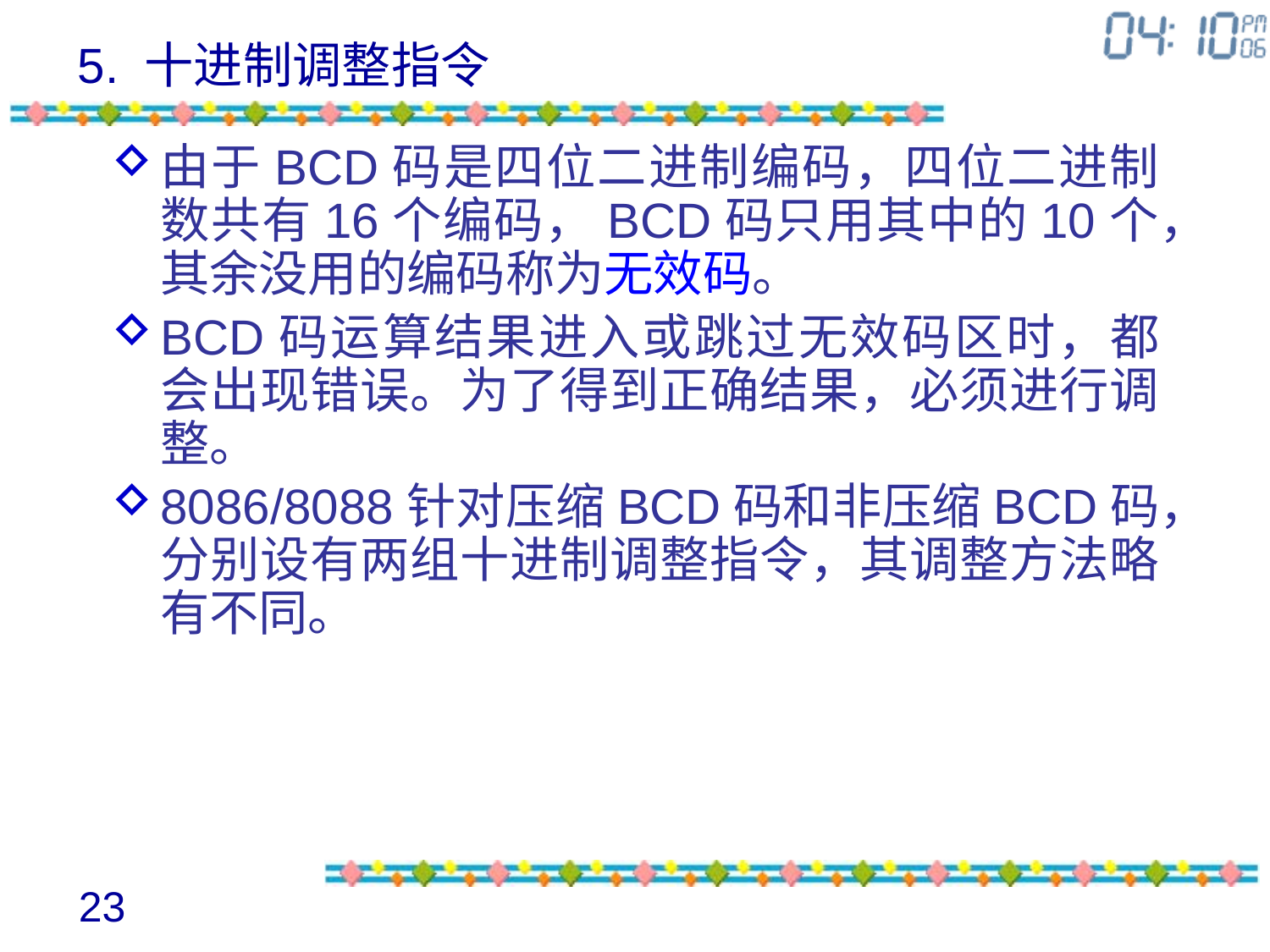

# 5. 十进制调整指令
由于BCD码是四位二进制编码，四位二进制数共有16个编码，BCD码只用其中的10个，其余没用的编码称为无效码。
BCD码运算结果进入或跳过无效码区时，都会出现错误。为了得到正确结果，必须进行调整。
8086/8088针对压缩BCD码和非压缩BCD码，分别设有两组十进制调整指令，其调整方法略有不同。